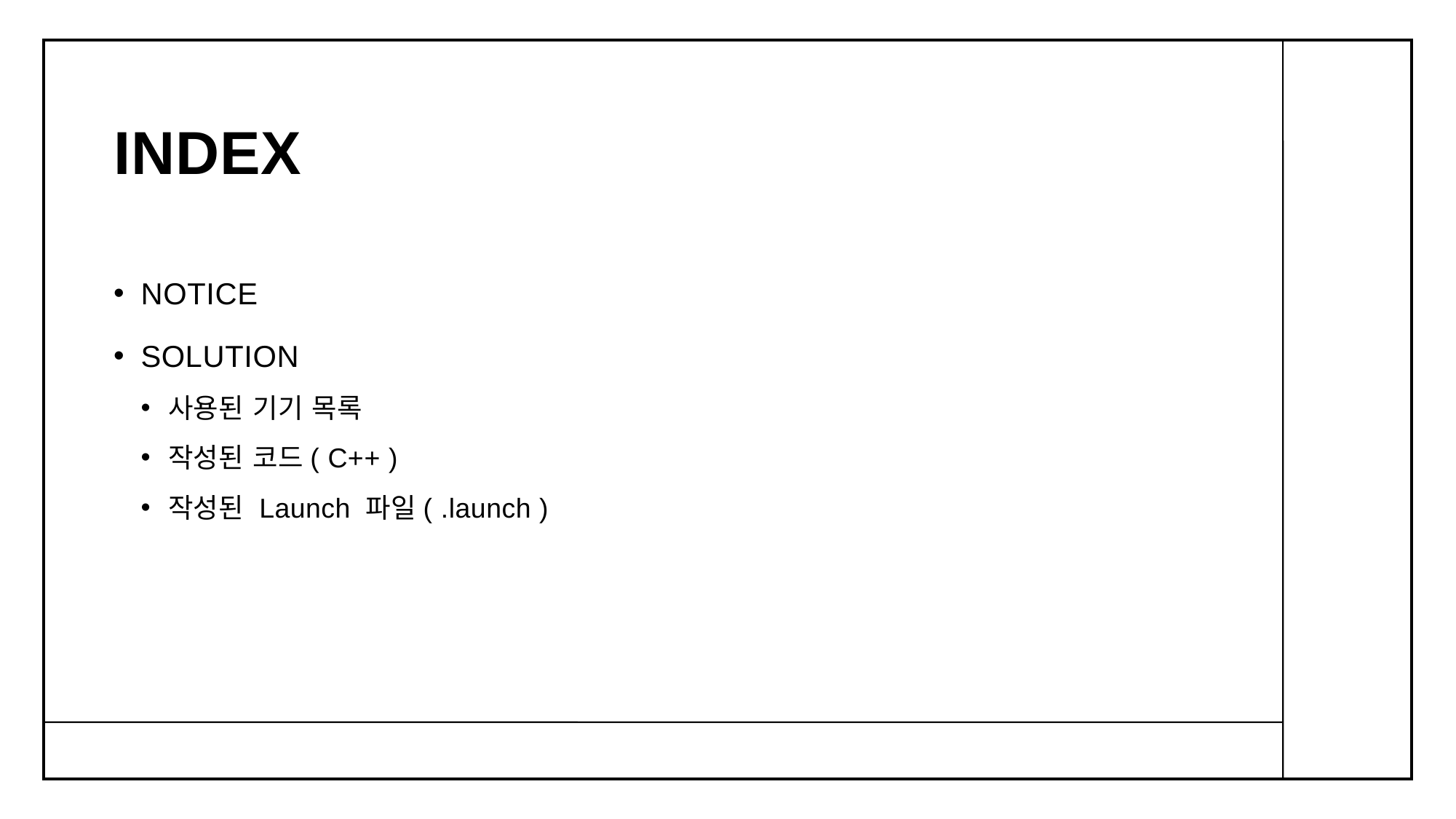

INDEX
NOTICE
SOLUTION
사용된 기기 목록
작성된 코드( C++ )
작성된 Launch 파일( .launch )